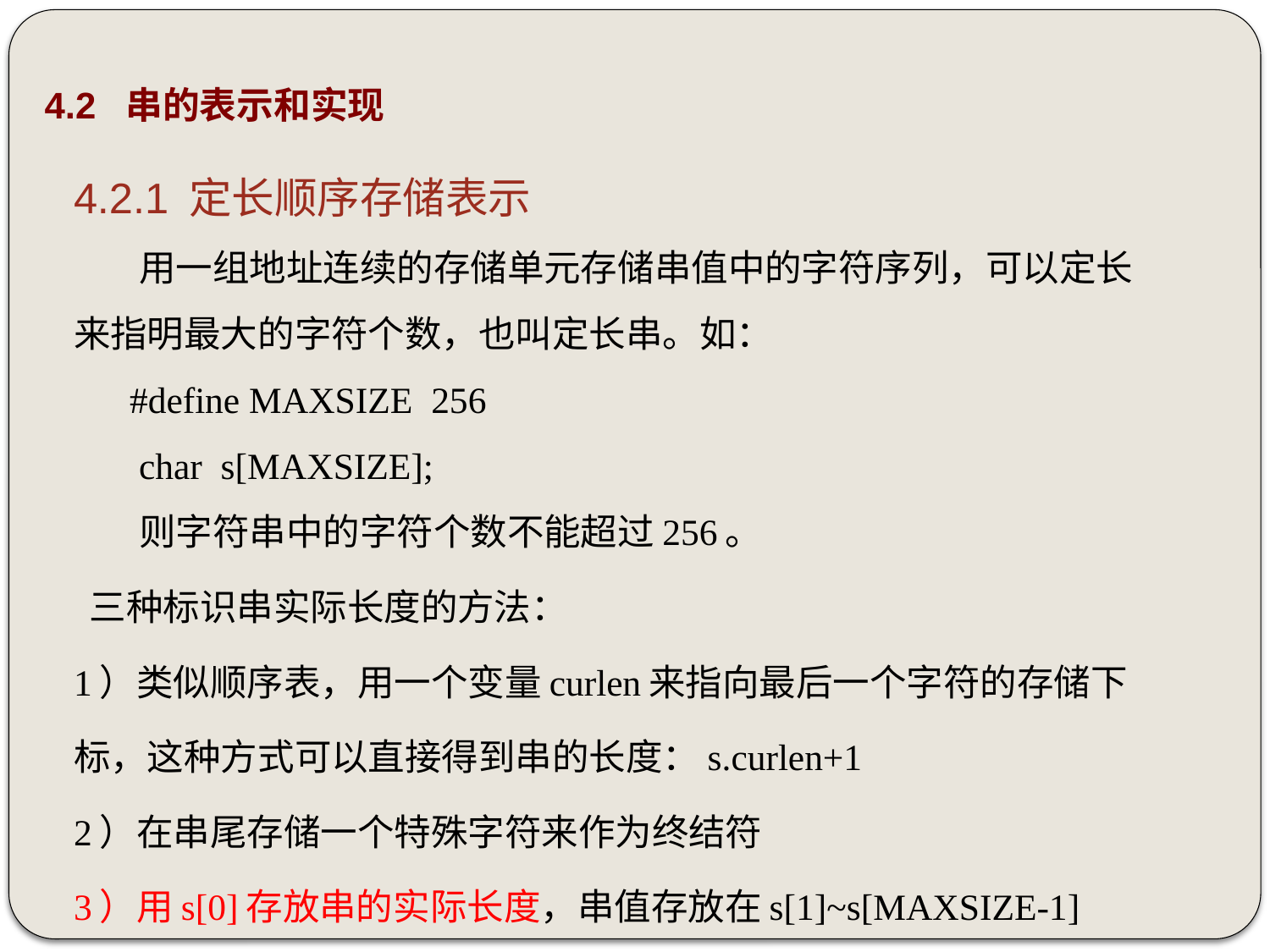

4.2  串的表示和实现
4.2.1 定长顺序存储表示
       用一组地址连续的存储单元存储串值中的字符序列，可以定长来指明最大的字符个数，也叫定长串。如：
      #define MAXSIZE  256
       char  s[MAXSIZE];
       则字符串中的字符个数不能超过256。
 三种标识串实际长度的方法：
1）类似顺序表，用一个变量curlen来指向最后一个字符的存储下标，这种方式可以直接得到串的长度：s.curlen+1
2）在串尾存储一个特殊字符来作为终结符
3）用s[0]存放串的实际长度，串值存放在s[1]~s[MAXSIZE-1]